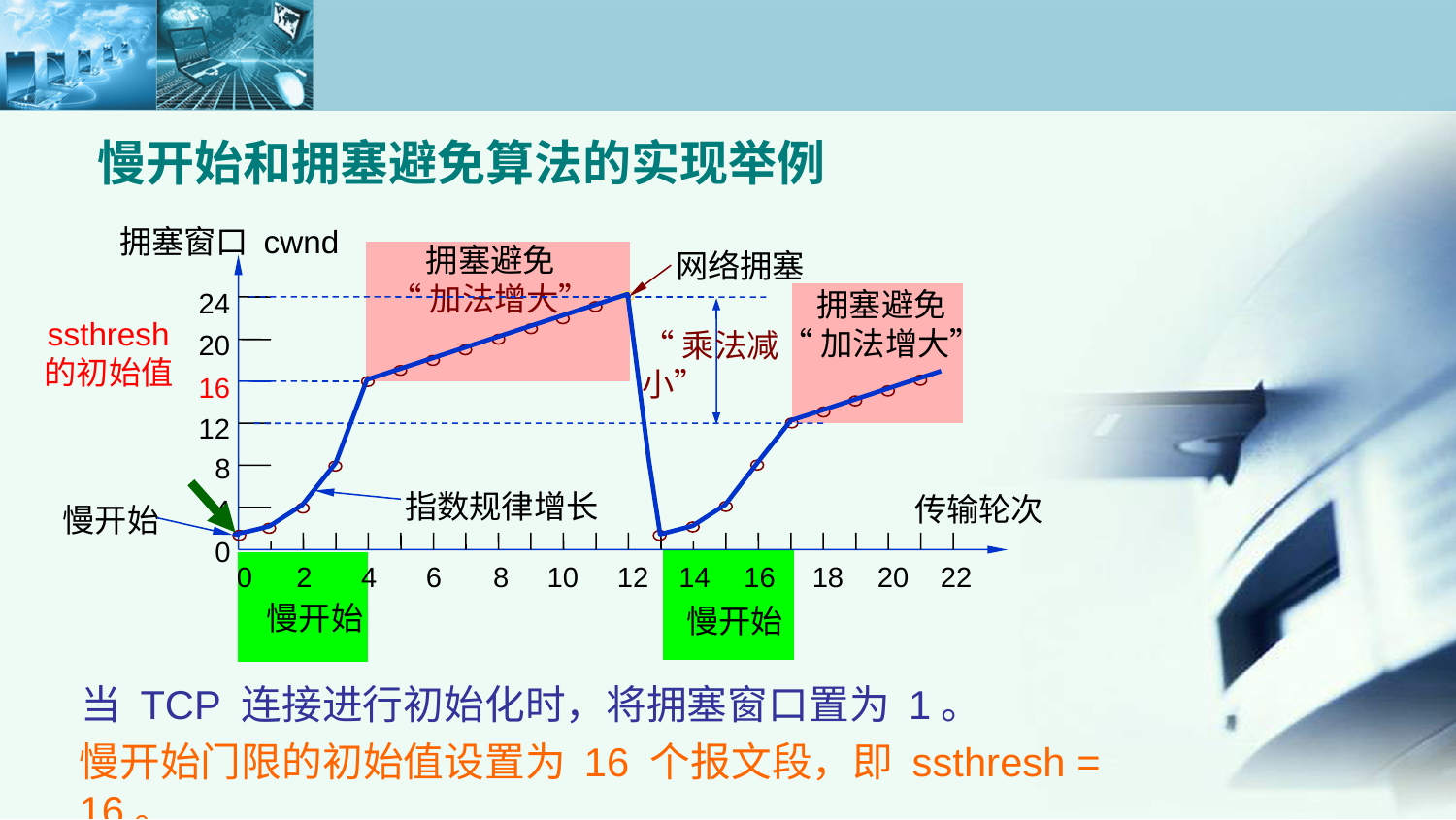

慢开始和拥塞避免算法的实现举例
拥塞窗口 cwnd
拥塞避免
“加法增大”

网络拥塞

拥塞避免
“加法增大”
24

ssthresh 的初始值

“乘法减小”
20

16

12

8

指数规律增长
传输轮次

4

慢开始

0

0
2
4
6
8
10
12
14
16
18
20
22
慢开始
慢开始
当 TCP 连接进行初始化时，将拥塞窗口置为 1。
慢开始门限的初始值设置为 16 个报文段，即 ssthresh = 16。